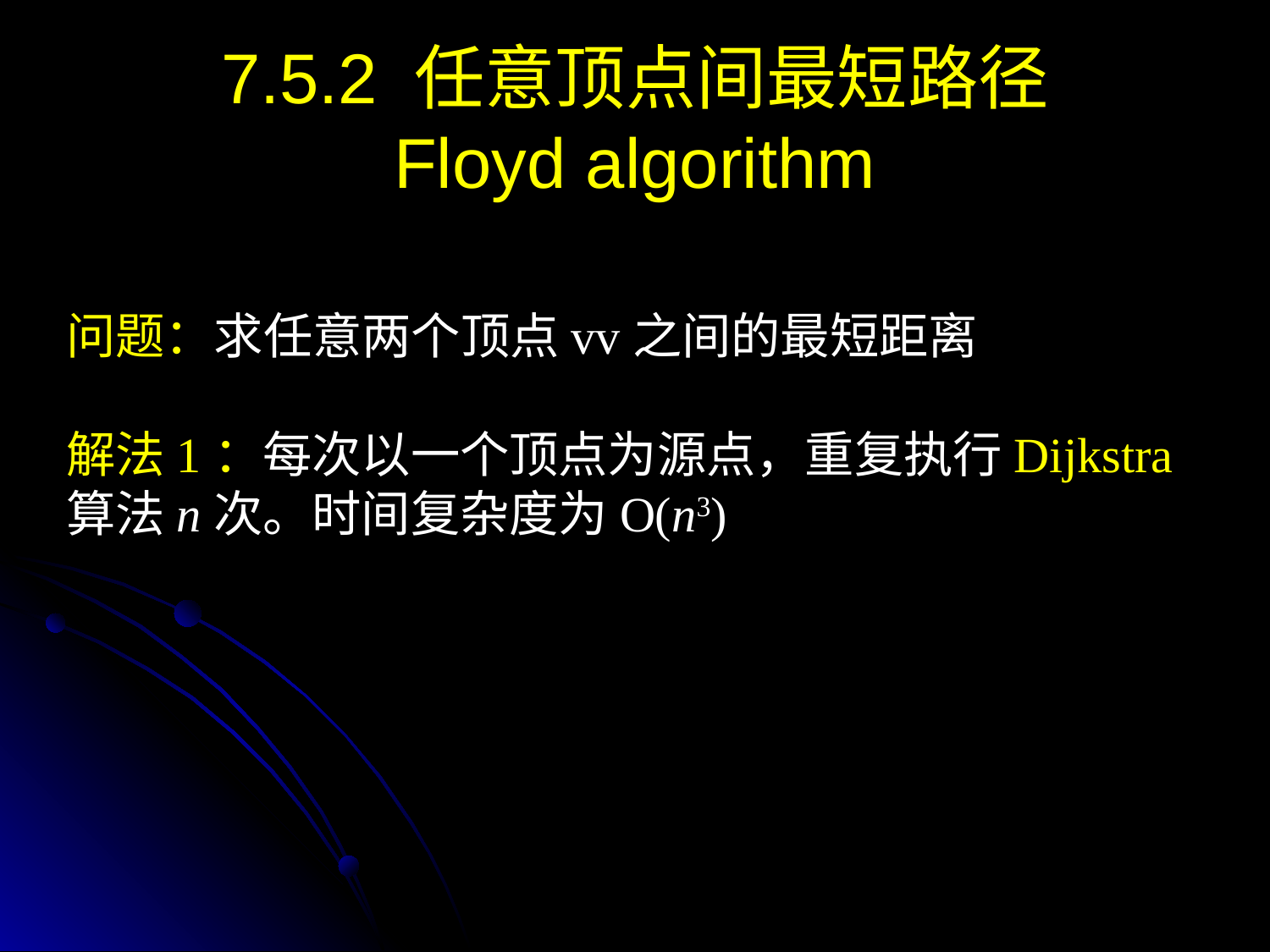

# 7.5.2 任意顶点间最短路径 Floyd algorithm
问题：求任意两个顶点vv之间的最短距离

解法1：每次以一个顶点为源点，重复执行Dijkstra算法n次。时间复杂度为O(n3)